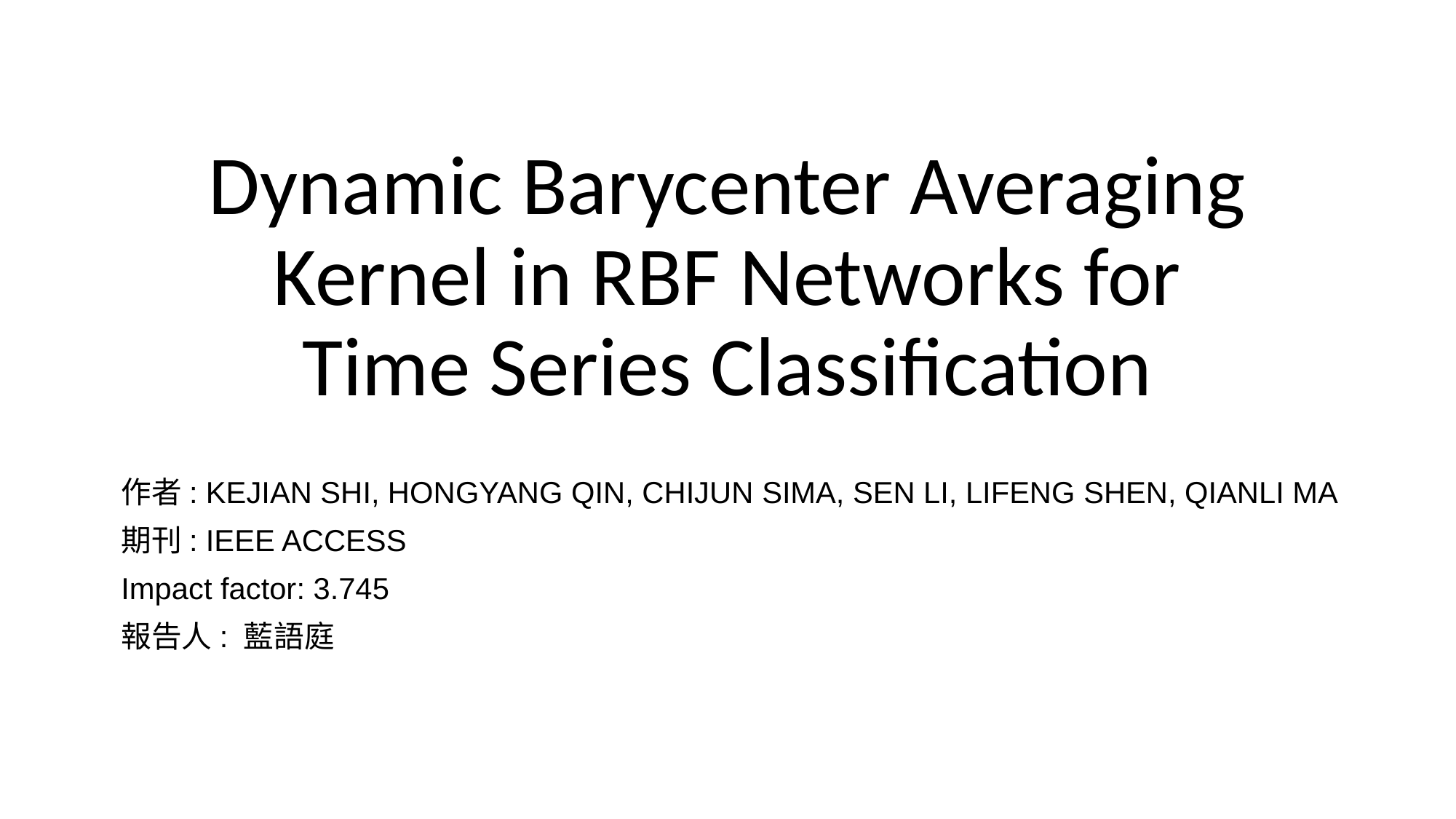

# Dynamic Barycenter Averaging Kernel in RBF Networks for Time Series Classification
作者: KEJIAN SHI, HONGYANG QIN, CHIJUN SIMA, SEN LI, LIFENG SHEN, QIANLI MA
期刊: IEEE ACCESS
Impact factor: 3.745
報告人: 藍語庭